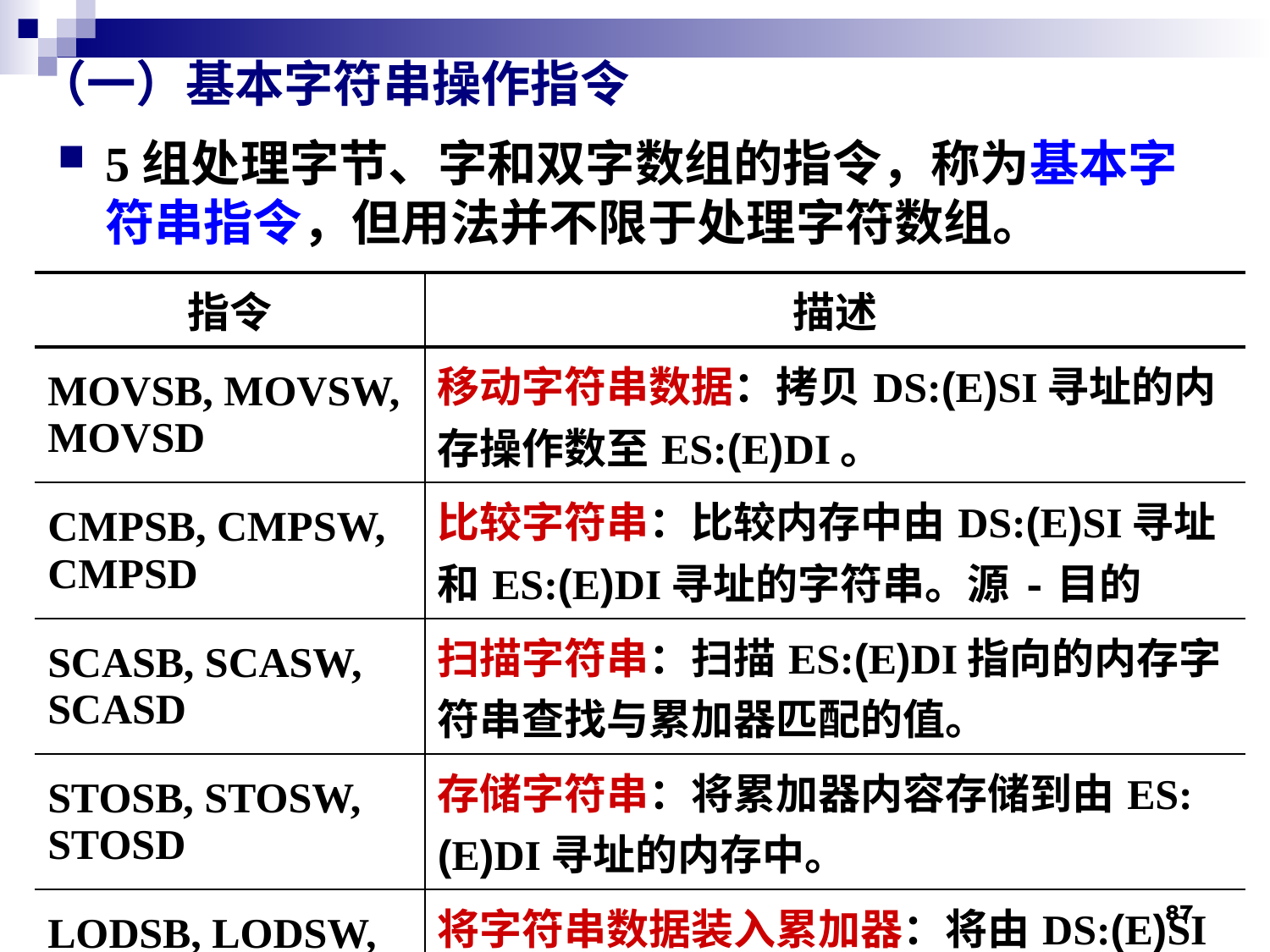

# （一）基本字符串操作指令
5组处理字节、字和双字数组的指令，称为基本字符串指令，但用法并不限于处理字符数组。
| 指令 | 描述 |
| --- | --- |
| MOVSB, MOVSW, MOVSD | 移动字符串数据：拷贝DS:(E)SI寻址的内存操作数至ES:(E)DI。 |
| CMPSB, CMPSW, CMPSD | 比较字符串：比较内存中由DS:(E)SI寻址和ES:(E)DI寻址的字符串。源-目的 |
| SCASB, SCASW, SCASD | 扫描字符串：扫描ES:(E)DI指向的内存字符串查找与累加器匹配的值。 |
| STOSB, STOSW, STOSD | 存储字符串：将累加器内容存储到由ES:(E)DI寻址的内存中。 |
| LODSB, LODSW, LODSD | 将字符串数据装入累加器：将由DS:(E)SI寻址的内存单元装入累加器中。 |
87